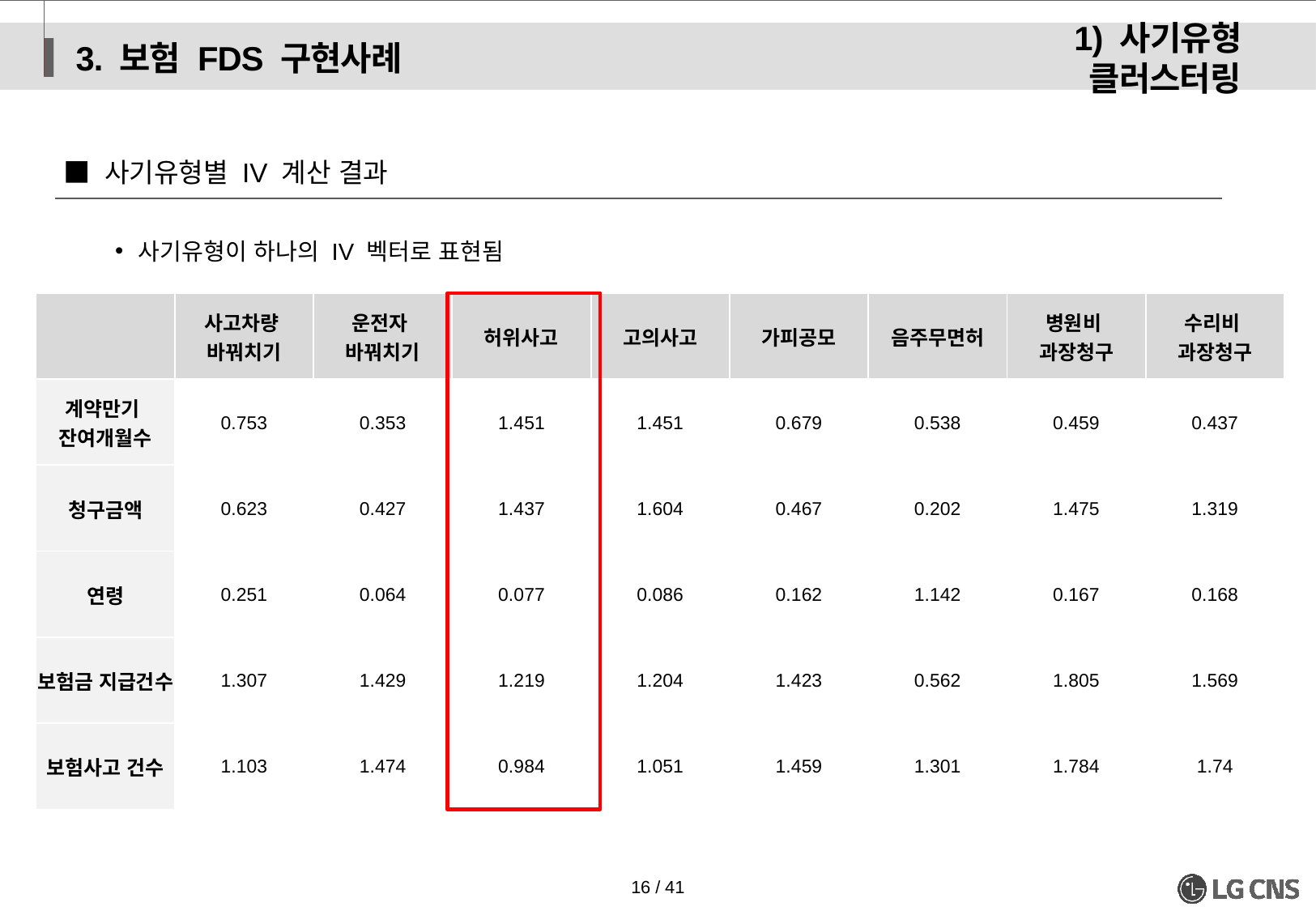

3. 보험 FDS 구현사례
1) 사기유형 클러스터링
■ 사기유형별 IV 계산 결과
사기유형이 하나의 IV 벡터로 표현됨
|  | 사고차량 바꿔치기 | 운전자 바꿔치기 | 허위사고 | 고의사고 | 가피공모 | 음주무면허 | 병원비 과장청구 | 수리비 과장청구 |
| --- | --- | --- | --- | --- | --- | --- | --- | --- |
| 계약만기 잔여개월수 | 0.753 | 0.353 | 1.451 | 1.451 | 0.679 | 0.538 | 0.459 | 0.437 |
| 청구금액 | 0.623 | 0.427 | 1.437 | 1.604 | 0.467 | 0.202 | 1.475 | 1.319 |
| 연령 | 0.251 | 0.064 | 0.077 | 0.086 | 0.162 | 1.142 | 0.167 | 0.168 |
| 보험금 지급건수 | 1.307 | 1.429 | 1.219 | 1.204 | 1.423 | 0.562 | 1.805 | 1.569 |
| 보험사고 건수 | 1.103 | 1.474 | 0.984 | 1.051 | 1.459 | 1.301 | 1.784 | 1.74 |